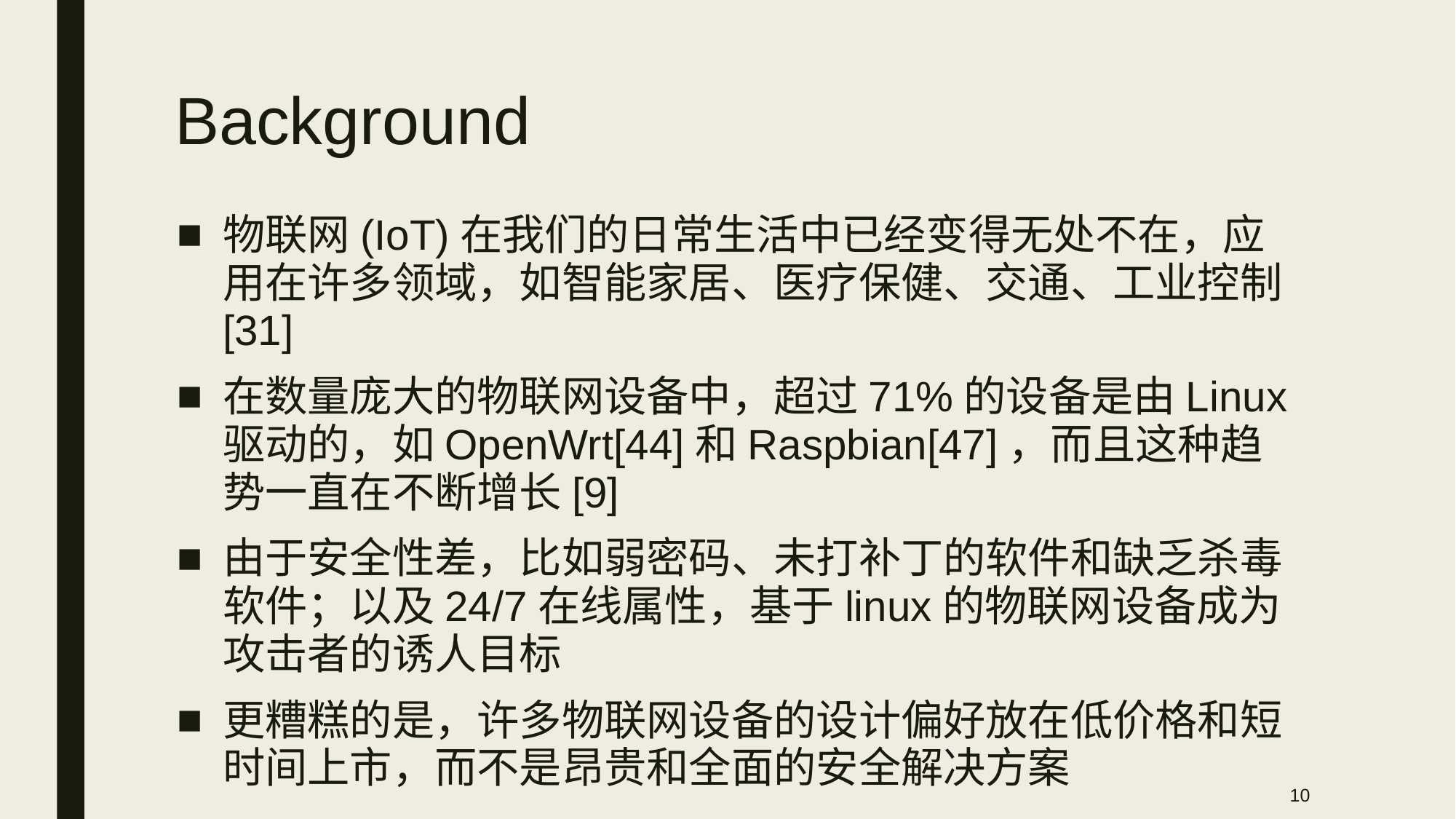

# Background
物联网(IoT)在我们的日常生活中已经变得无处不在，应用在许多领域，如智能家居、医疗保健、交通、工业控制[31]
在数量庞大的物联网设备中，超过71%的设备是由Linux驱动的，如OpenWrt[44]和Raspbian[47]，而且这种趋势一直在不断增长[9]
由于安全性差，比如弱密码、未打补丁的软件和缺乏杀毒软件；以及24/7在线属性，基于linux的物联网设备成为攻击者的诱人目标
更糟糕的是，许多物联网设备的设计偏好放在低价格和短时间上市，而不是昂贵和全面的安全解决方案
10